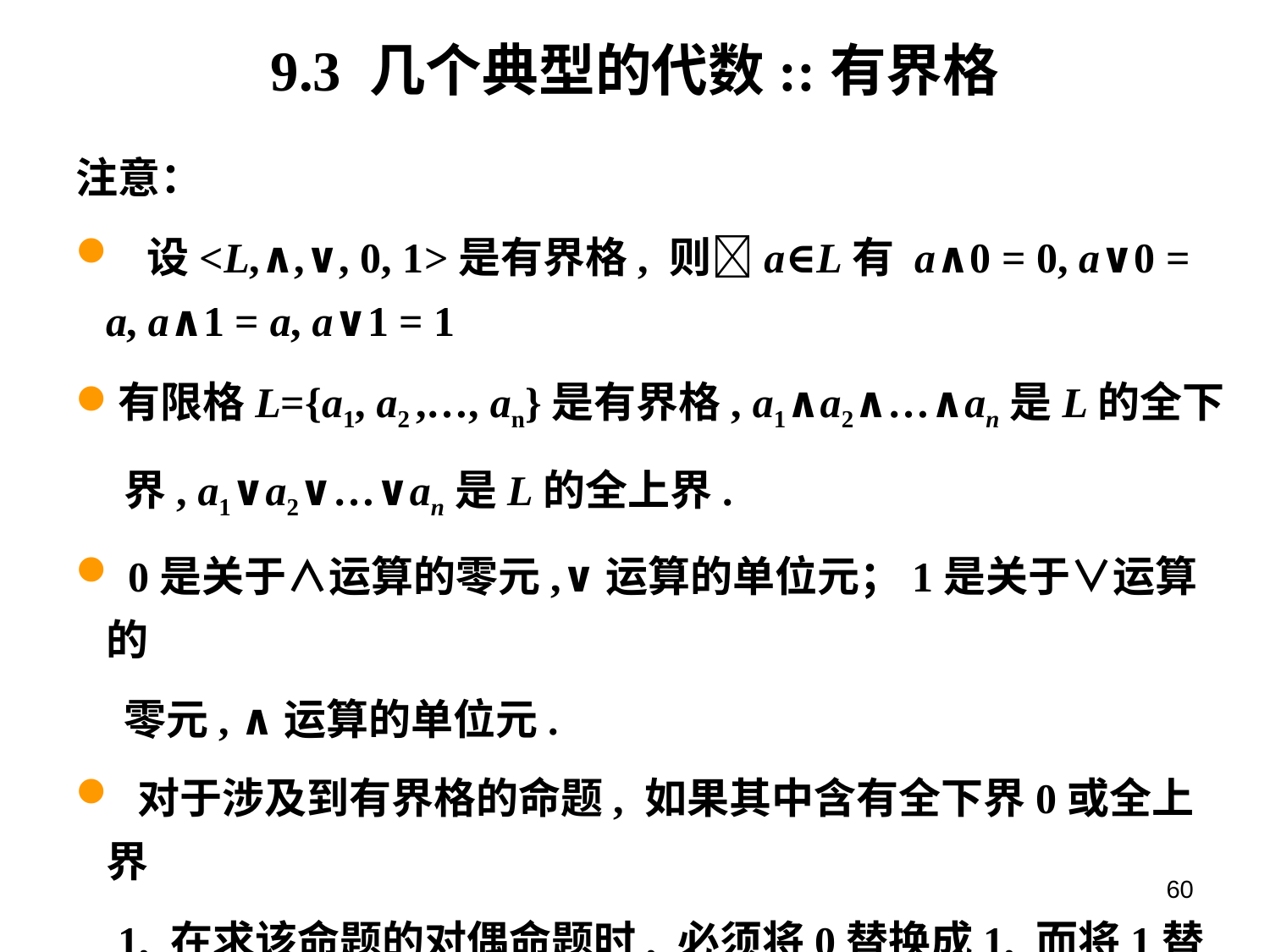

# 9.3 几个典型的代数::有界格
注意：
  设<L,∧,∨, 0, 1>是有界格, 则∀a∈L有 a∧0 = 0, a∨0 = a, a∧1 = a, a∨1 = 1
有限格L={a1, a2 ,…, an}是有界格, a1∧a2∧…∧an是L的全下
    界, a1∨a2∨…∨an是L的全上界.
 0是关于∧运算的零元,∨运算的单位元；1是关于∨运算的
    零元, ∧运算的单位元.
 对于涉及到有界格的命题, 如果其中含有全下界0或全上界
    1, 在求该命题的对偶命题时, 必须将0替换成1, 而将1替换
    成0.
60